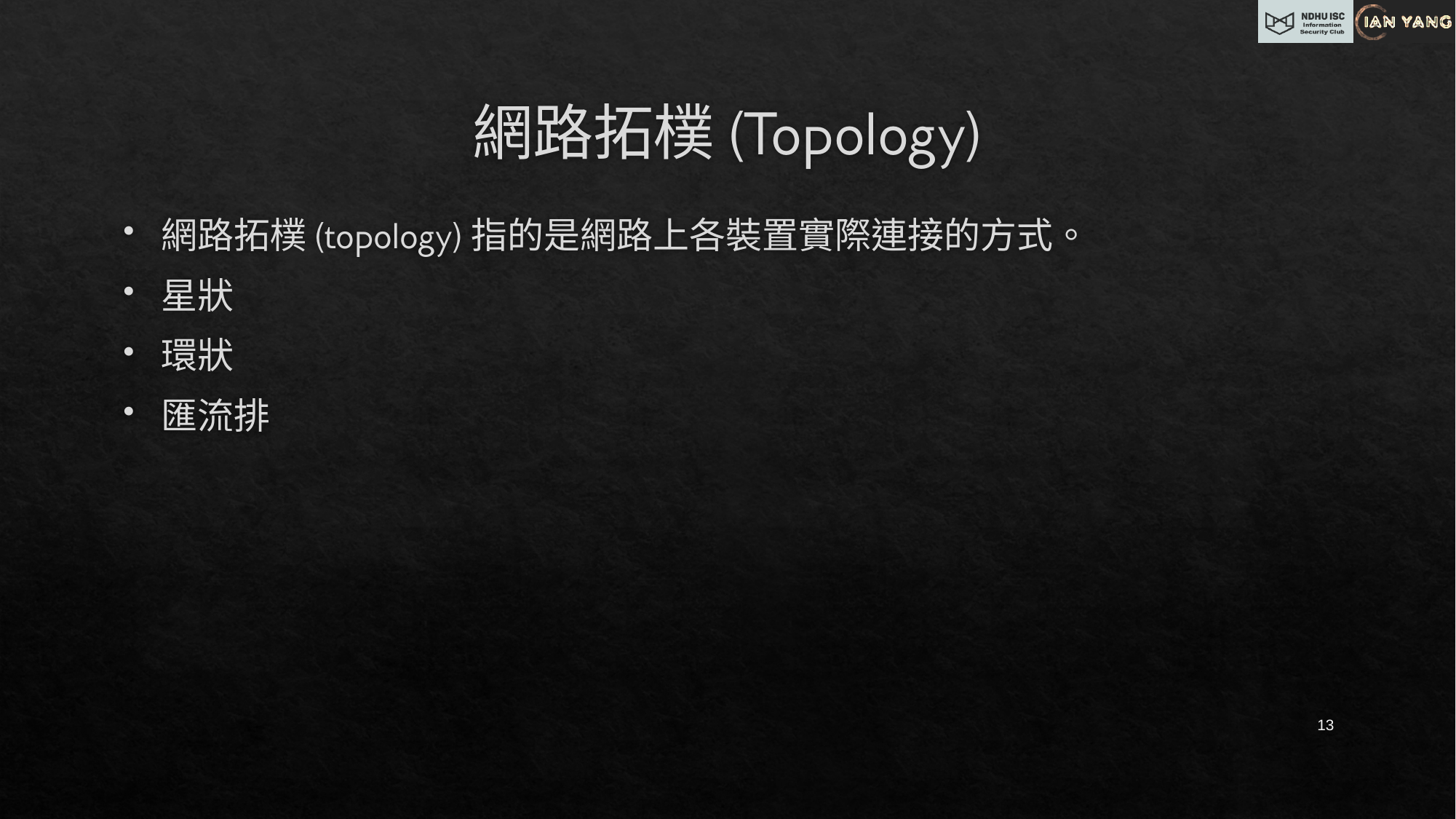

# 網路拓樸(Topology)
網路拓樸(topology)指的是網路上各裝置實際連接的方式。
星狀
環狀
匯流排
13